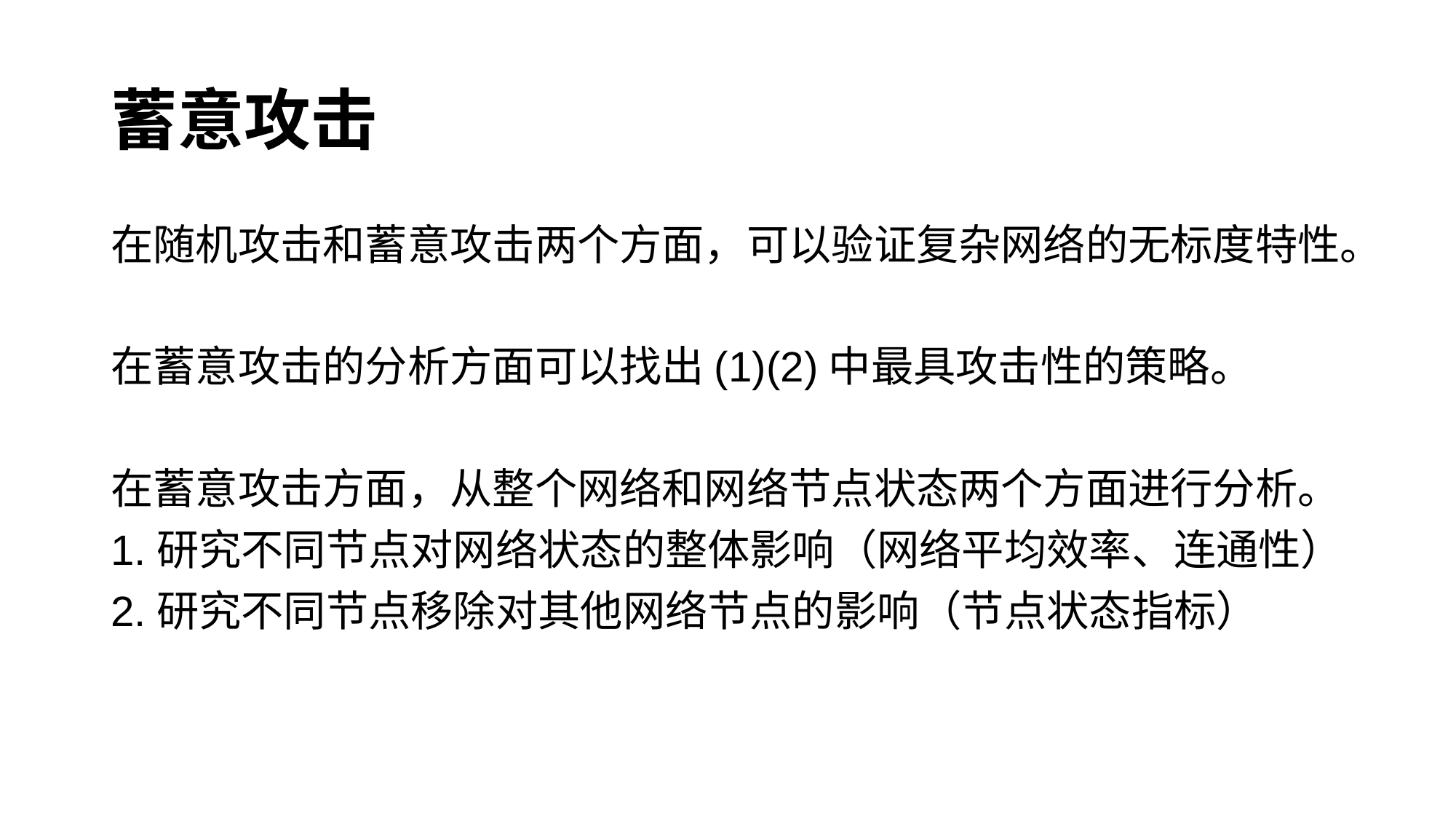

# 蓄意攻击
在随机攻击和蓄意攻击两个方面，可以验证复杂网络的无标度特性。

在蓄意攻击的分析方面可以找出(1)(2)中最具攻击性的策略。

在蓄意攻击方面，从整个网络和网络节点状态两个方面进行分析。
1.研究不同节点对网络状态的整体影响（网络平均效率、连通性）
2.研究不同节点移除对其他网络节点的影响（节点状态指标）